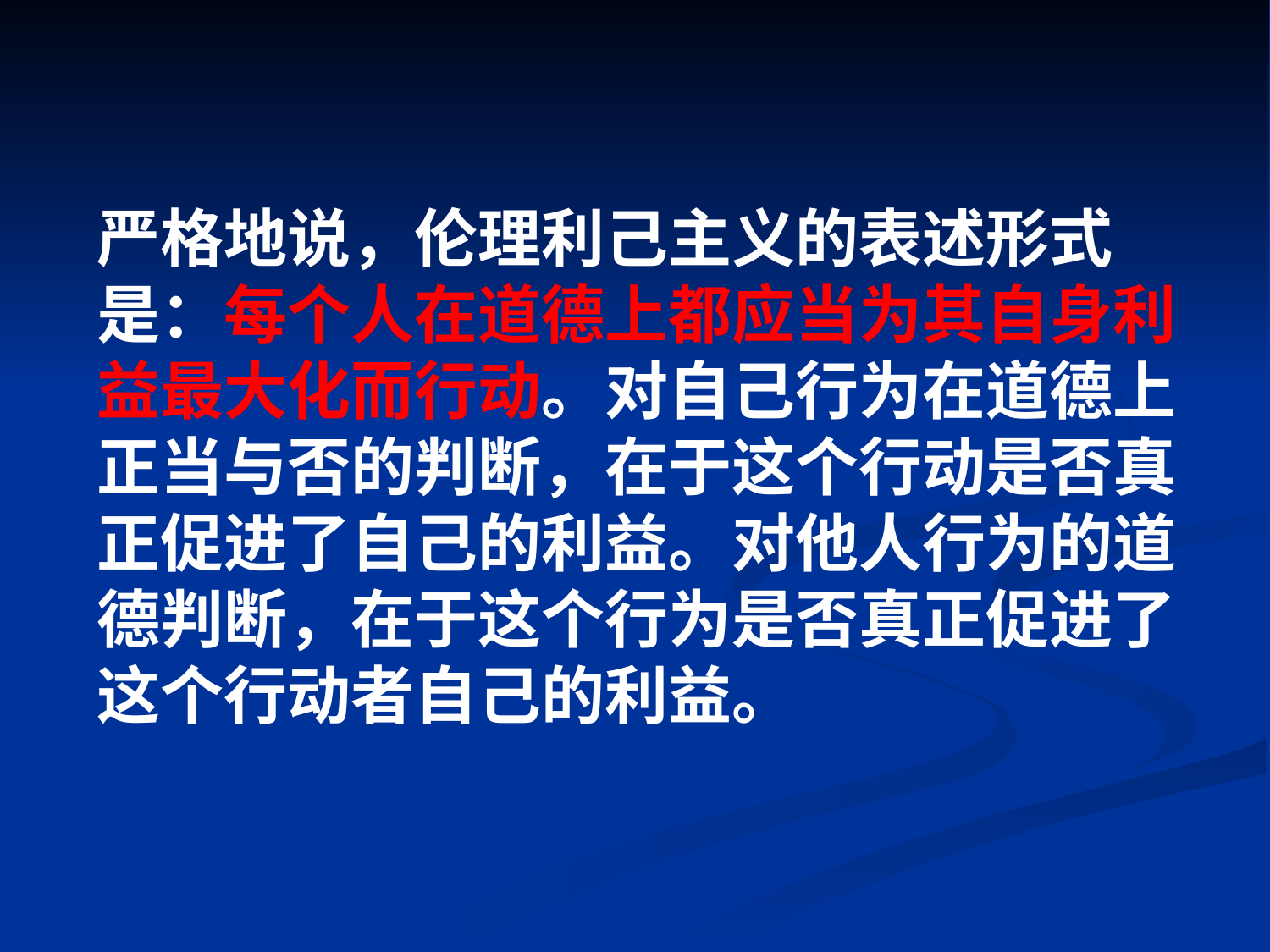

严格地说，伦理利己主义的表述形式是：每个人在道德上都应当为其自身利益最大化而行动。对自己行为在道德上正当与否的判断，在于这个行动是否真正促进了自己的利益。对他人行为的道德判断，在于这个行为是否真正促进了这个行动者自己的利益。